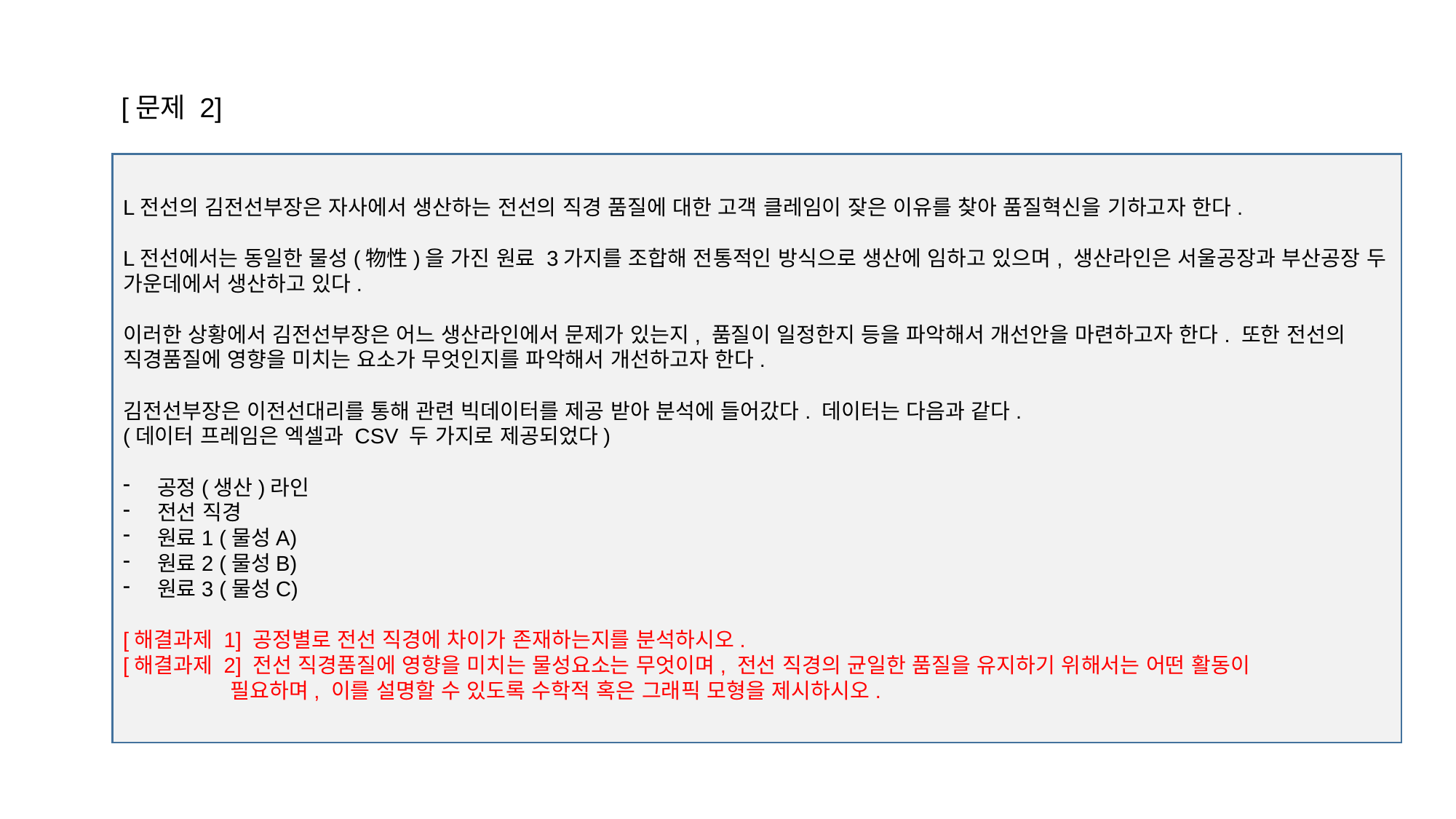

[문제 2]
L전선의 김전선부장은 자사에서 생산하는 전선의 직경 품질에 대한 고객 클레임이 잦은 이유를 찾아 품질혁신을 기하고자 한다.

L전선에서는 동일한 물성(物性)을 가진 원료 3가지를 조합해 전통적인 방식으로 생산에 임하고 있으며, 생산라인은 서울공장과 부산공장 두 가운데에서 생산하고 있다.

이러한 상황에서 김전선부장은 어느 생산라인에서 문제가 있는지, 품질이 일정한지 등을 파악해서 개선안을 마련하고자 한다. 또한 전선의 직경품질에 영향을 미치는 요소가 무엇인지를 파악해서 개선하고자 한다.

김전선부장은 이전선대리를 통해 관련 빅데이터를 제공 받아 분석에 들어갔다. 데이터는 다음과 같다.
(데이터 프레임은 엑셀과 CSV 두 가지로 제공되었다)

공정(생산)라인
전선 직경
원료1 (물성A)
원료2 (물성B)
원료3 (물성C)

[해결과제 1] 공정별로 전선 직경에 차이가 존재하는지를 분석하시오.
[해결과제 2] 전선 직경품질에 영향을 미치는 물성요소는 무엇이며, 전선 직경의 균일한 품질을 유지하기 위해서는 어떤 활동이
                 필요하며, 이를 설명할 수 있도록 수학적 혹은 그래픽 모형을 제시하시오.